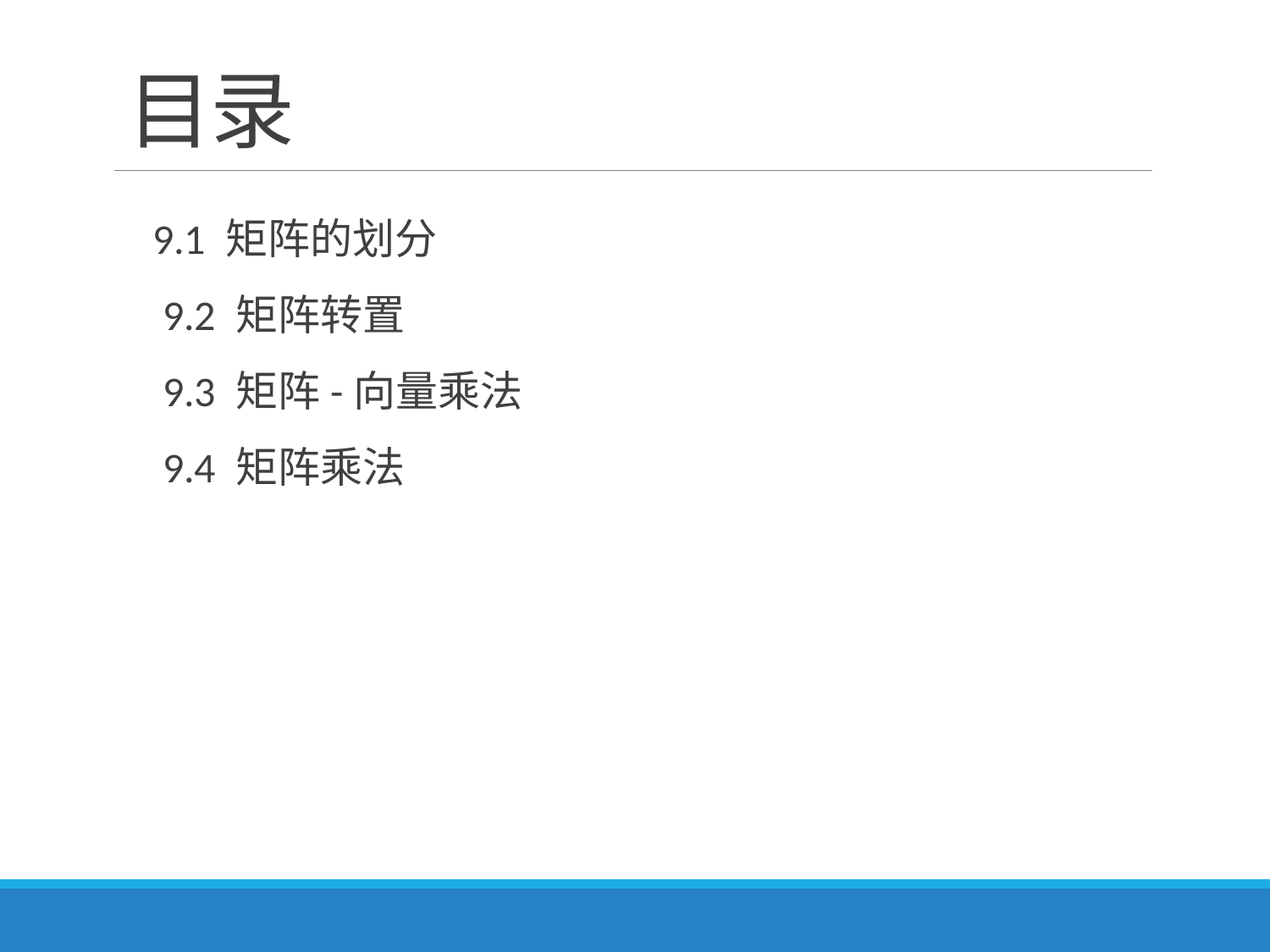

# 目录
    9.1 矩阵的划分
    9.2 矩阵转置
    9.3 矩阵-向量乘法
    9.4 矩阵乘法
2